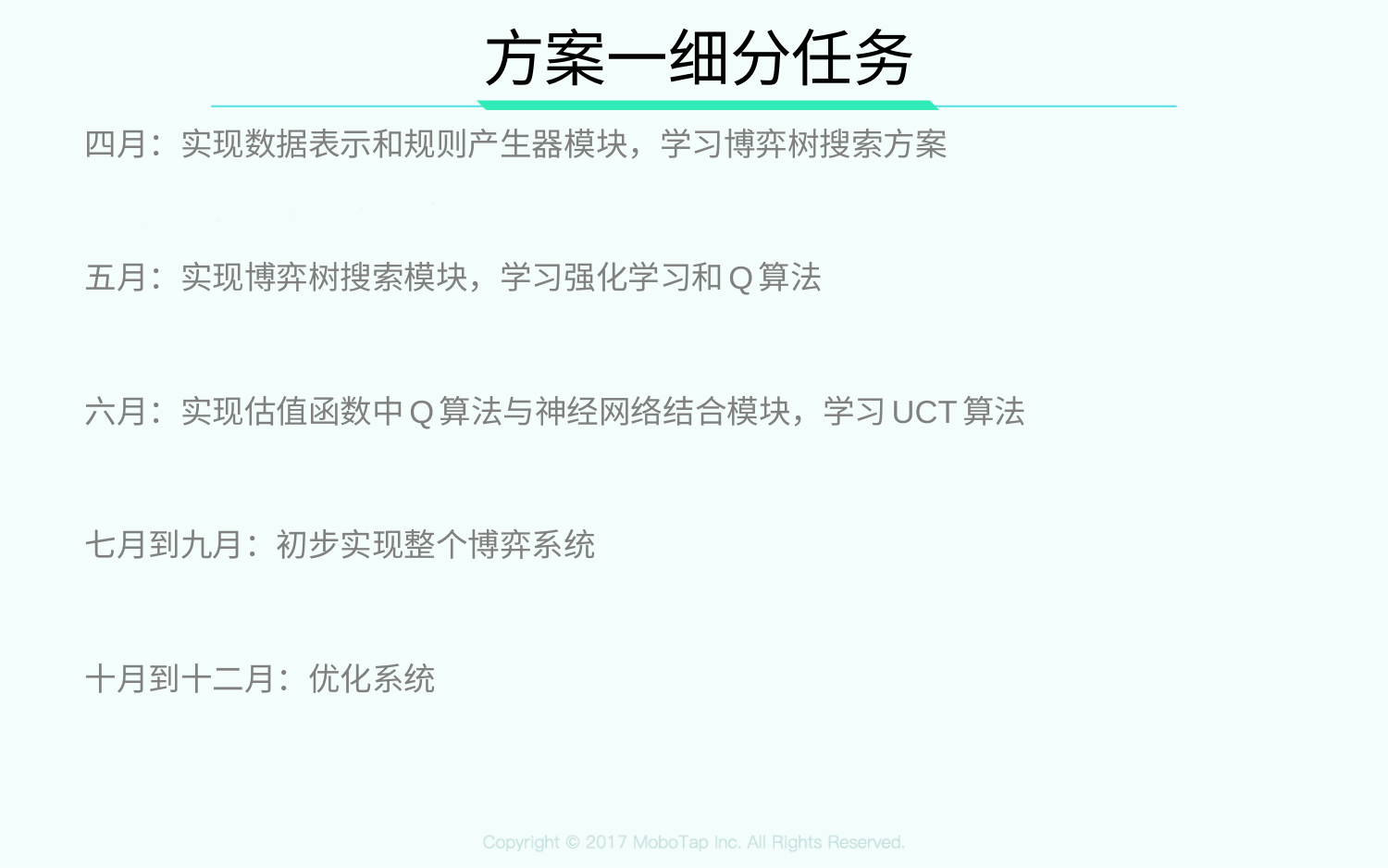

# 方案一细分任务
四月：实现数据表示和规则产生器模块，学习博弈树搜索方案

五月：实现博弈树搜索模块，学习强化学习和Q算法

六月：实现估值函数中Q算法与神经网络结合模块，学习UCT算法

七月到九月：初步实现整个博弈系统

十月到十二月：优化系统